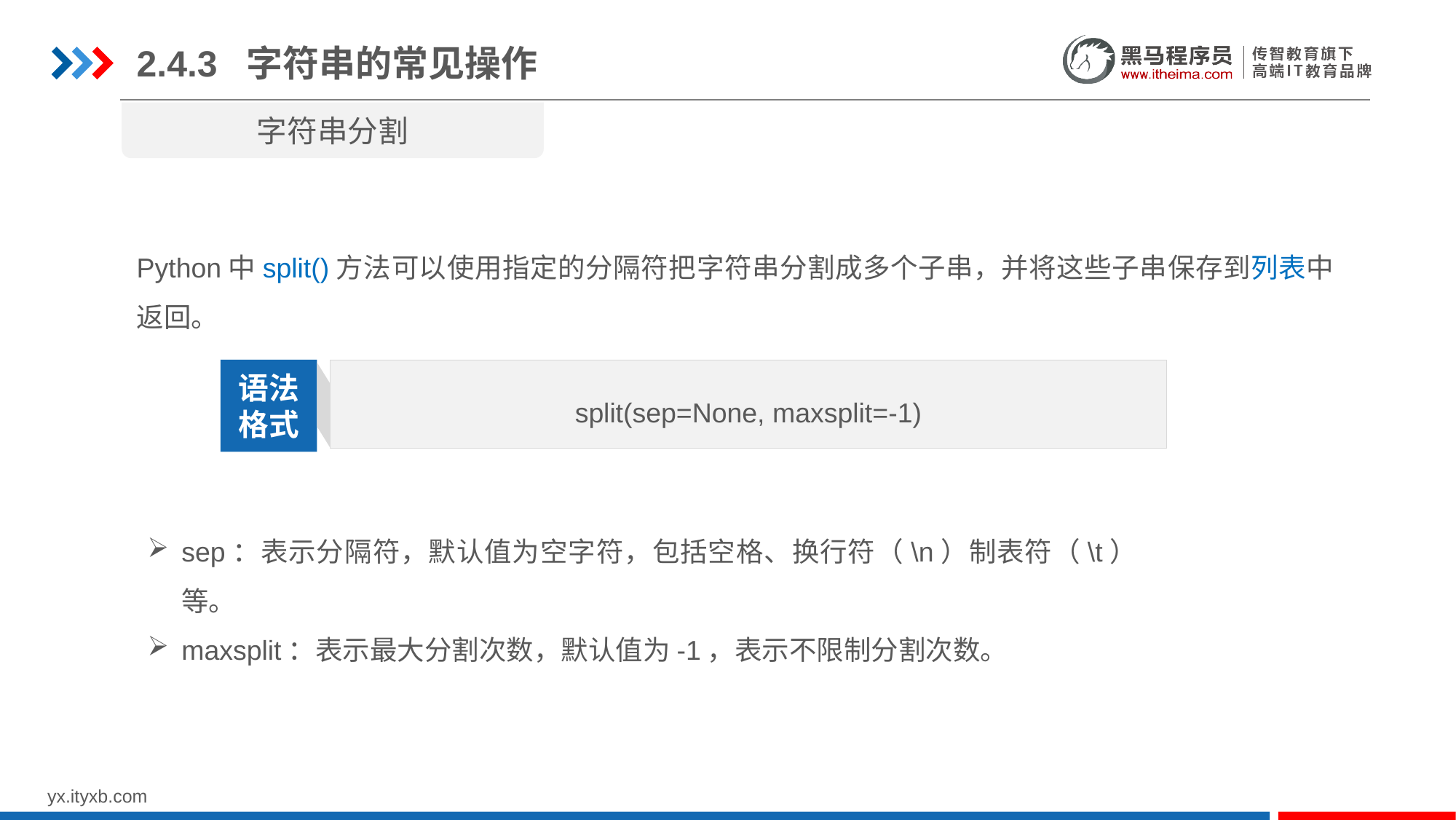

2.4.3  字符串的常见操作

字符串分割
Python中split()方法可以使用指定的分隔符把字符串分割成多个子串，并将这些子串保存到列表中返回。

split(sep=None, maxsplit=-1)

语法
格式
sep：表示分隔符，默认值为空字符，包括空格、换行符（\n）制表符（\t）等。
maxsplit：表示最大分割次数，默认值为-1，表示不限制分割次数。